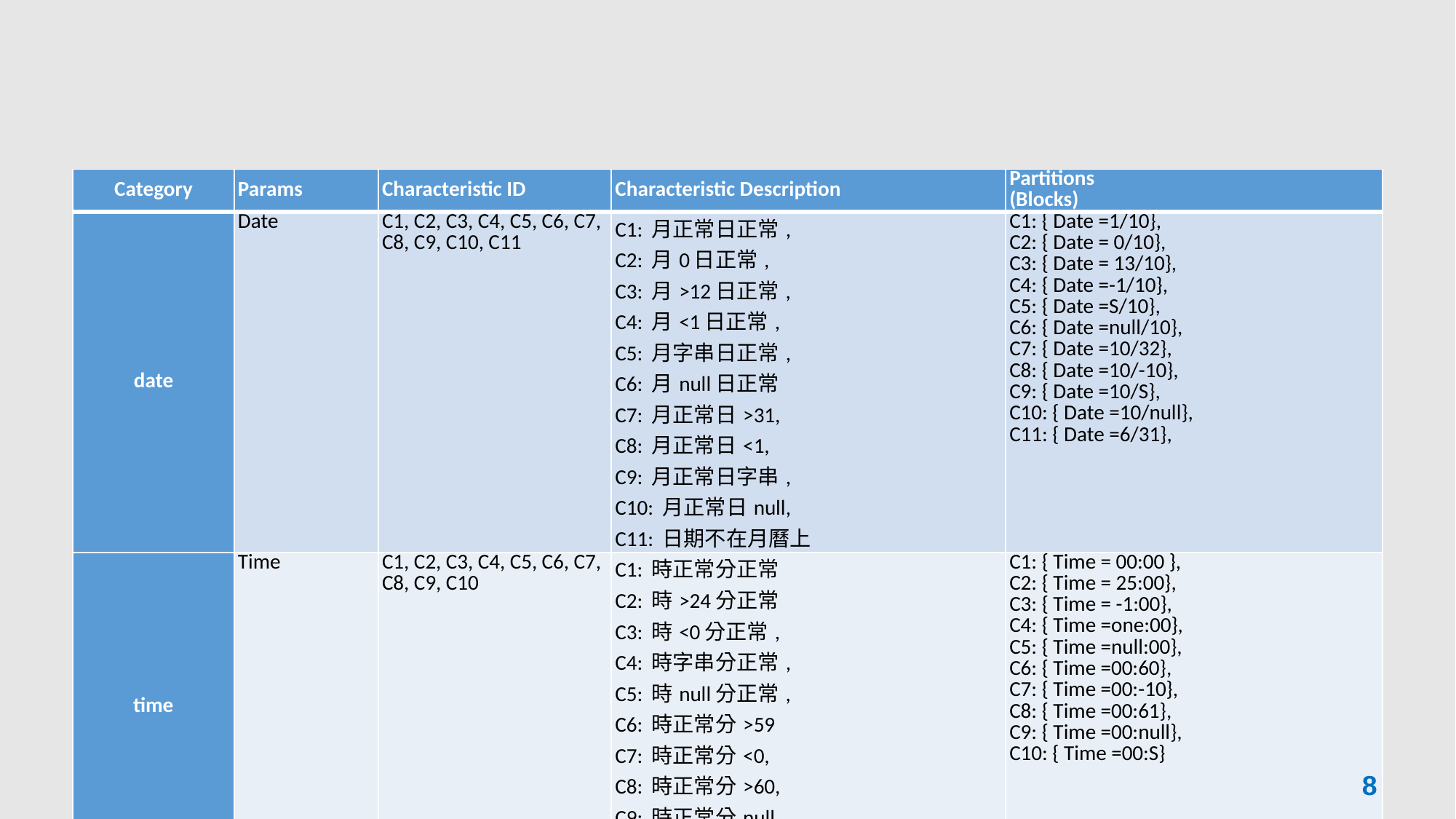

#
| Category | Params | Characteristic ID | Characteristic Description | Partitions (Blocks) |
| --- | --- | --- | --- | --- |
| date | Date | C1, C2, C3, C4, C5, C6, C7, C8, C9, C10, C11 | C1: 月正常日正常, C2: 月0日正常, C3: 月>12日正常, C4: 月<1日正常, C5: 月字串日正常, C6: 月null日正常 C7: 月正常日>31, C8: 月正常日<1, C9: 月正常日字串, C10: 月正常日null, C11: 日期不在月曆上 | C1: { Date =1/10}, C2: { Date = 0/10}, C3: { Date = 13/10}, C4: { Date =-1/10}, C5: { Date =S/10}, C6: { Date =null/10}, C7: { Date =10/32}, C8: { Date =10/-10}, C9: { Date =10/S}, C10: { Date =10/null}, C11: { Date =6/31}, |
| time | Time | C1, C2, C3, C4, C5, C6, C7, C8, C9, C10 | C1: 時正常分正常 C2: 時>24分正常 C3: 時<0分正常, C4: 時字串分正常, C5: 時null分正常, C6: 時正常分>59 C7: 時正常分<0, C8: 時正常分>60, C9: 時正常分null, C10: 時正常分字串, | C1: { Time = 00:00 }, C2: { Time = 25:00}, C3: { Time = -1:00}, C4: { Time =one:00}, C5: { Time =null:00}, C6: { Time =00:60}, C7: { Time =00:-10}, C8: { Time =00:61}, C9: { Time =00:null}, C10: { Time =00:S} |
8